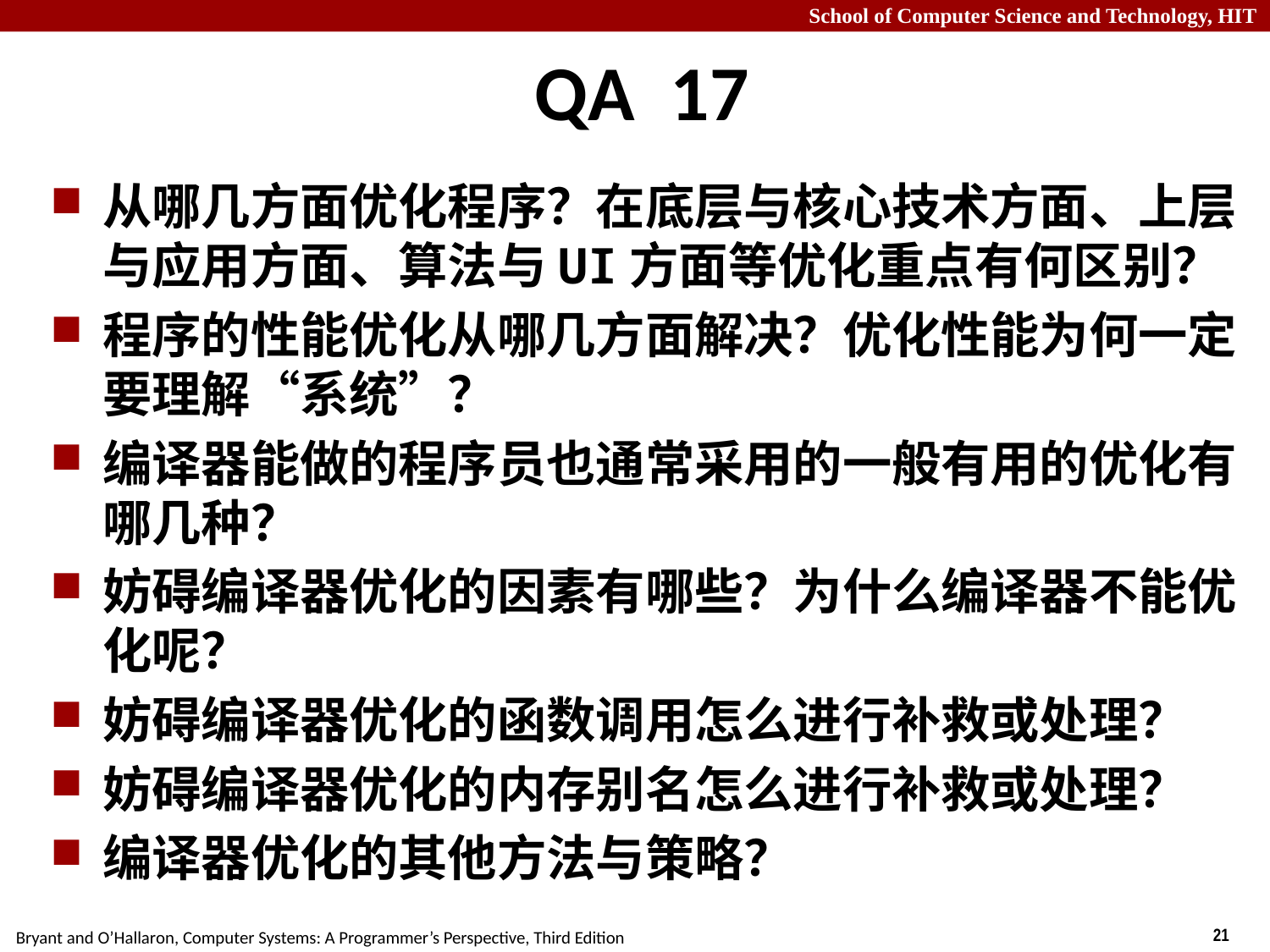

# QA  17
从哪几方面优化程序？在底层与核心技术方面、上层与应用方面、算法与UI方面等优化重点有何区别？
程序的性能优化从哪几方面解决？优化性能为何一定要理解“系统”？
编译器能做的程序员也通常采用的一般有用的优化有哪几种？
妨碍编译器优化的因素有哪些？为什么编译器不能优化呢？
妨碍编译器优化的函数调用怎么进行补救或处理？
妨碍编译器优化的内存别名怎么进行补救或处理？
编译器优化的其他方法与策略？